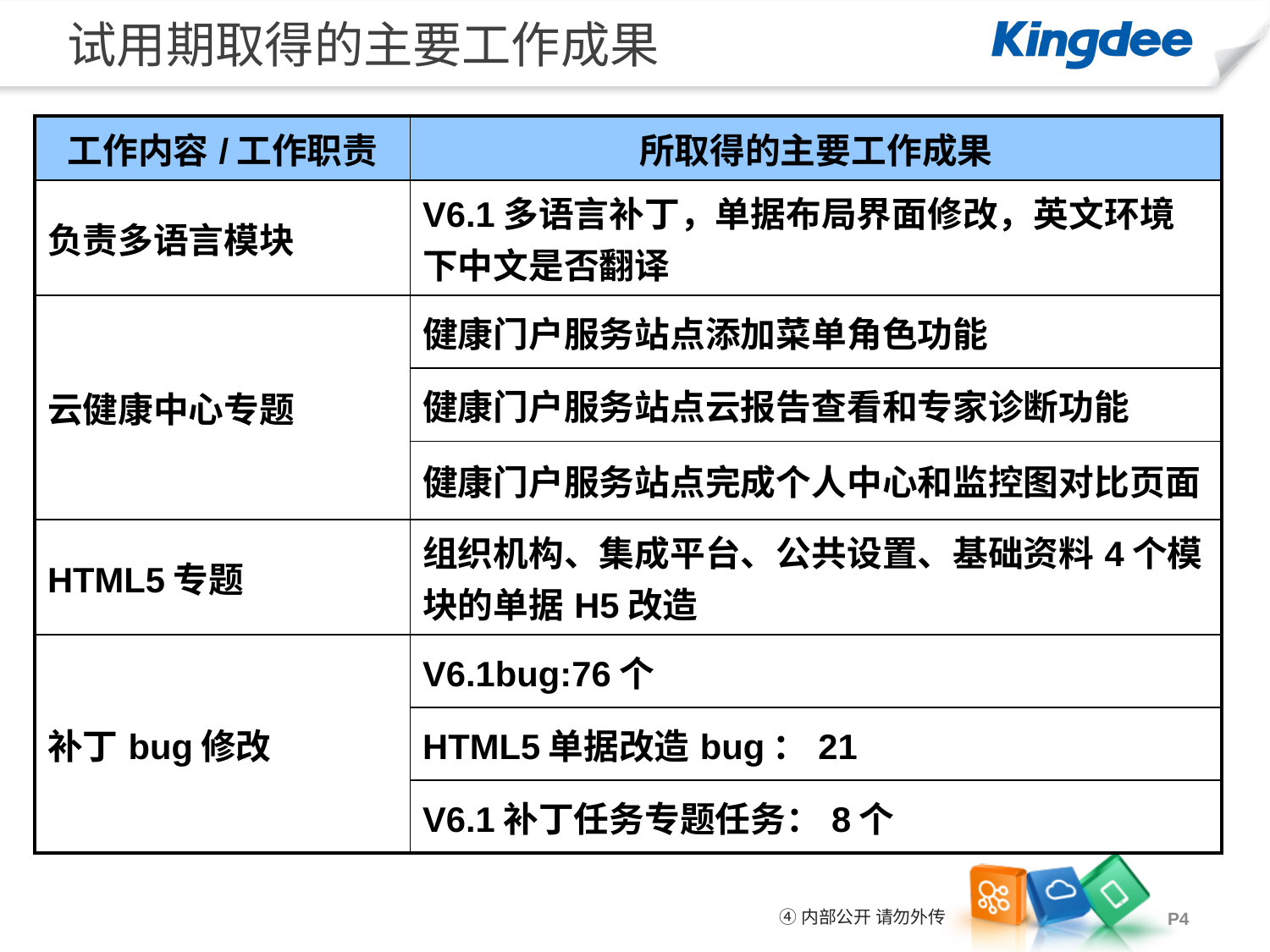

# 试用期取得的主要工作成果
| 工作内容/工作职责 | 所取得的主要工作成果 |
| --- | --- |
| 负责多语言模块 | V6.1多语言补丁，单据布局界面修改，英文环境下中文是否翻译 |
| 云健康中心专题 | 健康门户服务站点添加菜单角色功能 |
|  | 健康门户服务站点云报告查看和专家诊断功能 |
|  | 健康门户服务站点完成个人中心和监控图对比页面 |
| HTML5专题 | 组织机构、集成平台、公共设置、基础资料4个模块的单据H5改造 |
| 补丁bug修改 | V6.1bug:76个 |
|  | HTML5单据改造bug：21 |
|  | V6.1补丁任务专题任务：8个 |